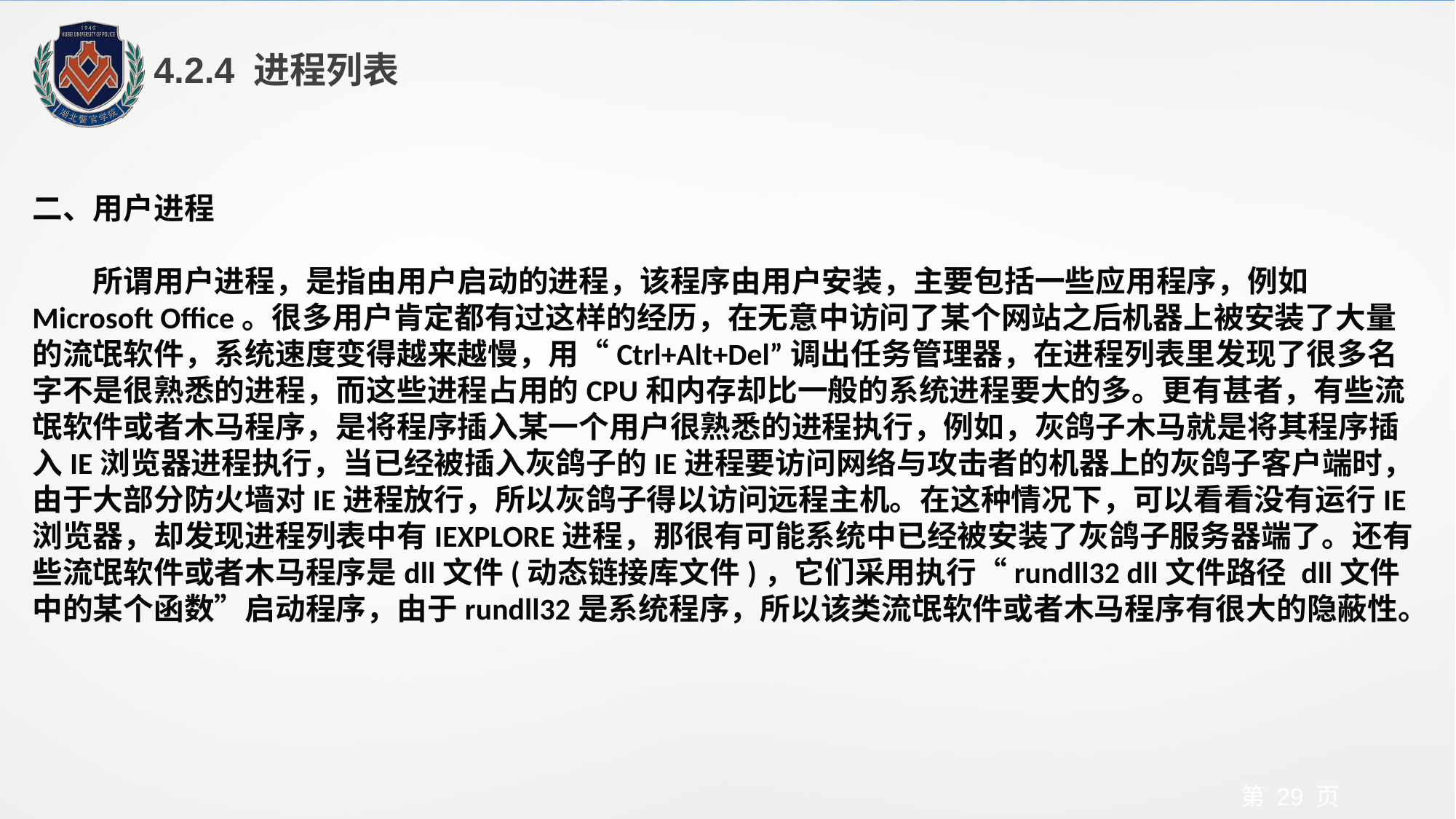

4.2.4 进程列表
二、用户进程

　　所谓用户进程，是指由用户启动的进程，该程序由用户安装，主要包括一些应用程序，例如Microsoft Office。很多用户肯定都有过这样的经历，在无意中访问了某个网站之后机器上被安装了大量的流氓软件，系统速度变得越来越慢，用“Ctrl+Alt+Del”调出任务管理器，在进程列表里发现了很多名字不是很熟悉的进程，而这些进程占用的CPU和内存却比一般的系统进程要大的多。更有甚者，有些流氓软件或者木马程序，是将程序插入某一个用户很熟悉的进程执行，例如，灰鸽子木马就是将其程序插入IE浏览器进程执行，当已经被插入灰鸽子的IE进程要访问网络与攻击者的机器上的灰鸽子客户端时，由于大部分防火墙对IE进程放行，所以灰鸽子得以访问远程主机。在这种情况下，可以看看没有运行IE浏览器，却发现进程列表中有IEXPLORE进程，那很有可能系统中已经被安装了灰鸽子服务器端了。还有些流氓软件或者木马程序是dll文件(动态链接库文件)，它们采用执行“rundll32 dll文件路径 dll文件中的某个函数”启动程序，由于rundll32是系统程序，所以该类流氓软件或者木马程序有很大的隐蔽性。